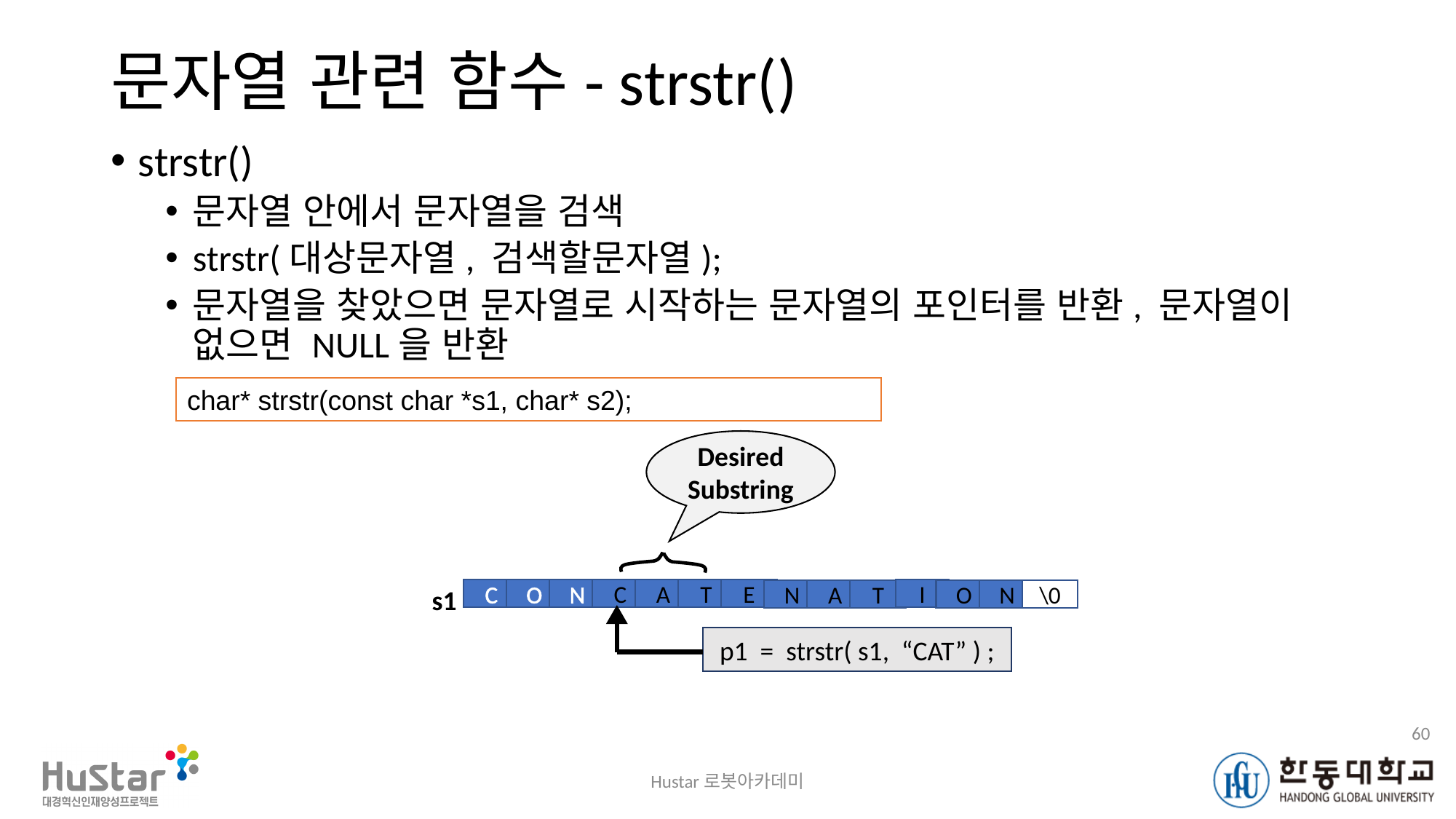

# 문자열 관련 함수- strstr()
strstr()
문자열 안에서 문자열을 검색
strstr(대상문자열, 검색할문자열);
문자열을 찾았으면 문자열로 시작하는 문자열의 포인터를 반환, 문자열이 없으면 NULL을 반환

char* strstr(const char *s1, char* s2);
Desired
Substring

s1
N
C
A
T
E
I
N
A
T
O
N
\0
C
O

p1  =  strstr( s1,  “CAT” ) ;
60
Hustar로봇아카데미